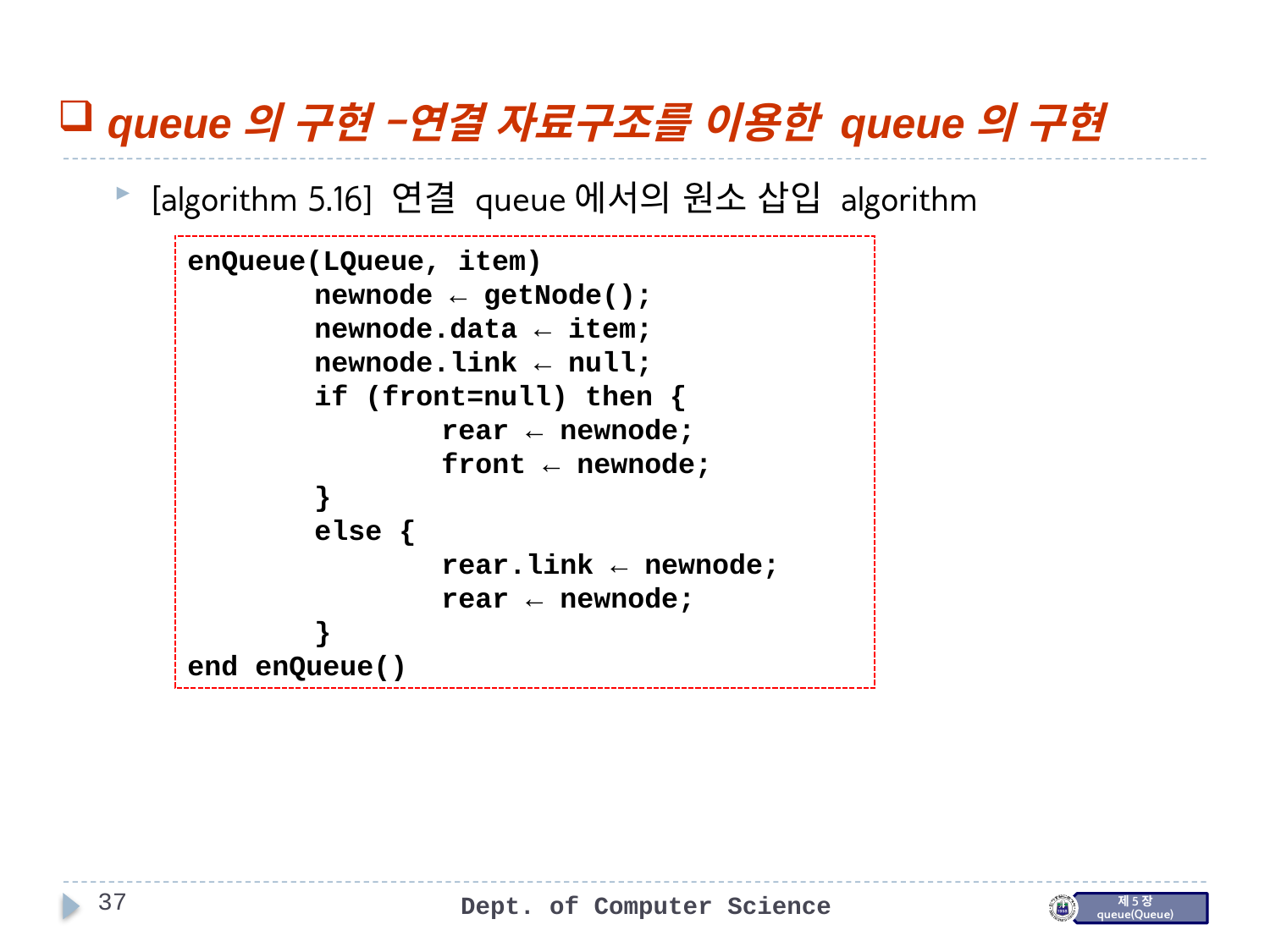

queue의 구현 –연결 자료구조를 이용한 queue의 구현
[algorithm 5.16] 연결 queue에서의 원소 삽입 algorithm

enQueue(LQueue, item)
	newnode ← getNode();
	newnode.data ← item;
	newnode.link ← null;
	if (front=null) then {
		rear ← newnode;
		front ← newnode;
	}
	else {
		rear.link ← newnode;
		rear ← newnode;
	}
end enQueue()
37
Dept. of Computer Science